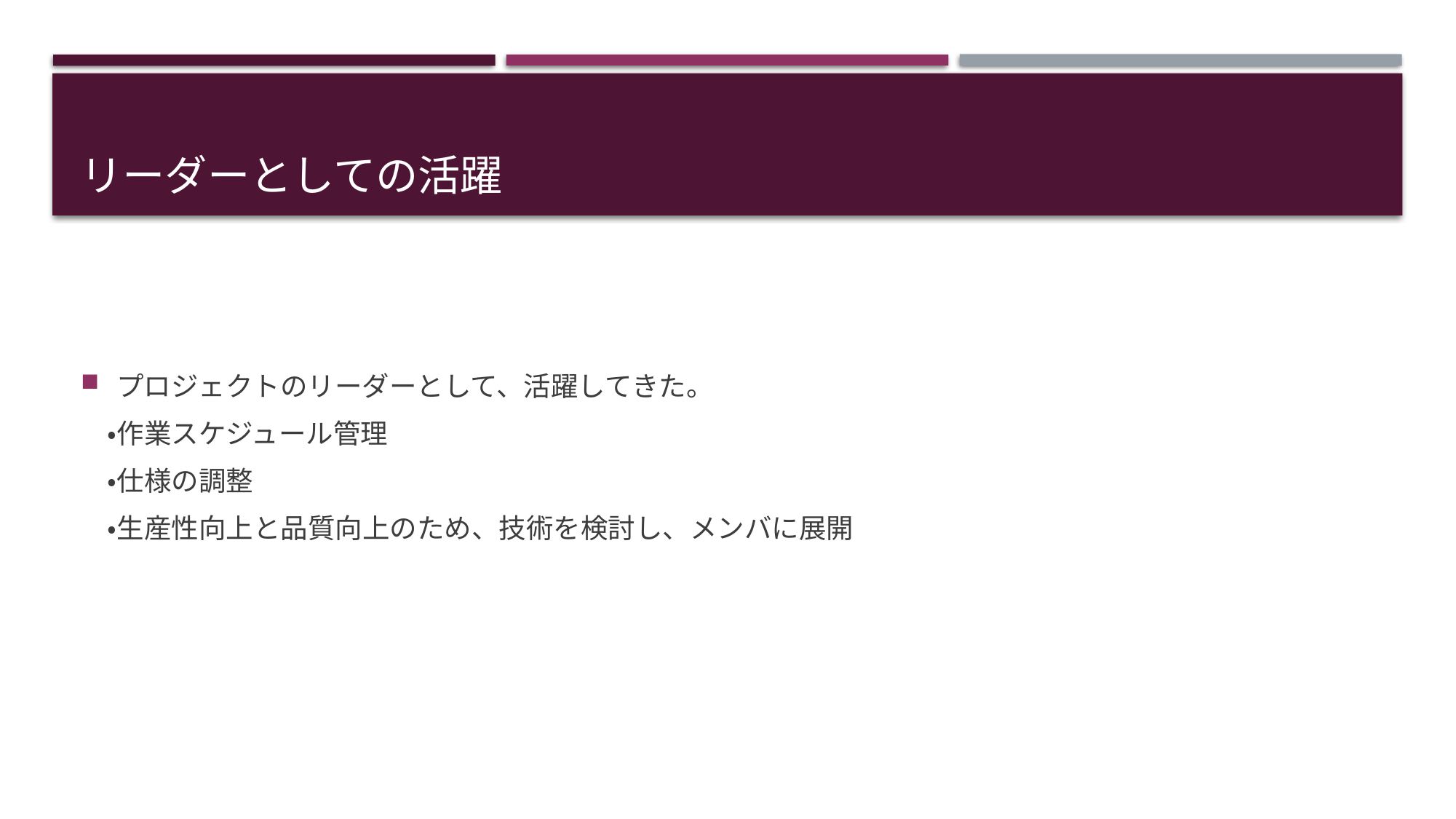

# リーダーとしての活躍
プロジェクトのリーダーとして、活躍してきた。
　・作業スケジュール管理
　・仕様の調整
　・生産性向上と品質向上のため、技術を検討し、メンバに展開